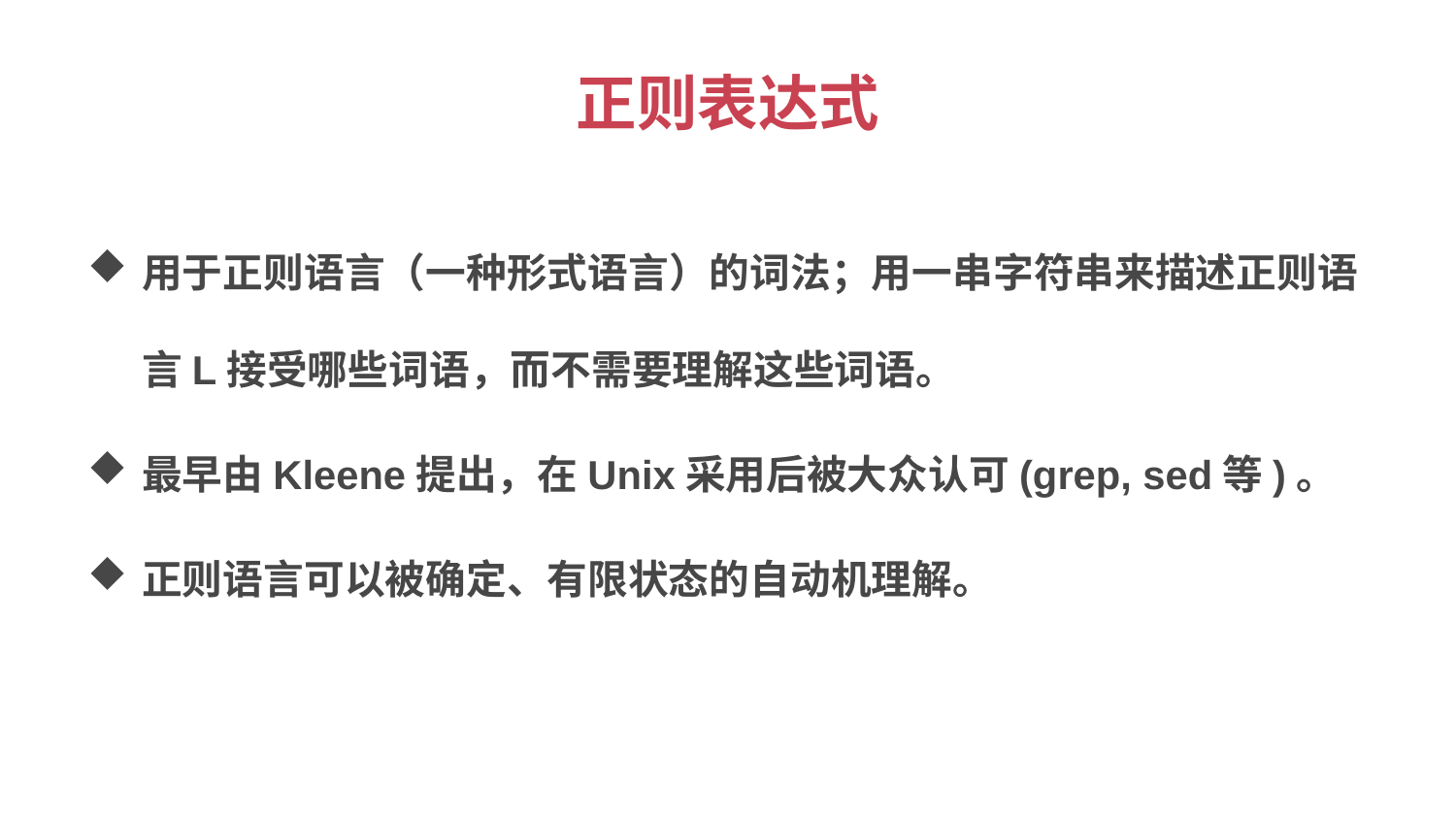

# 正则表达式
用于正则语言（一种形式语言）的词法；用一串字符串来描述正则语言L接受哪些词语，而不需要理解这些词语。
最早由Kleene提出，在Unix采用后被大众认可(grep, sed等)。
正则语言可以被确定、有限状态的自动机理解。